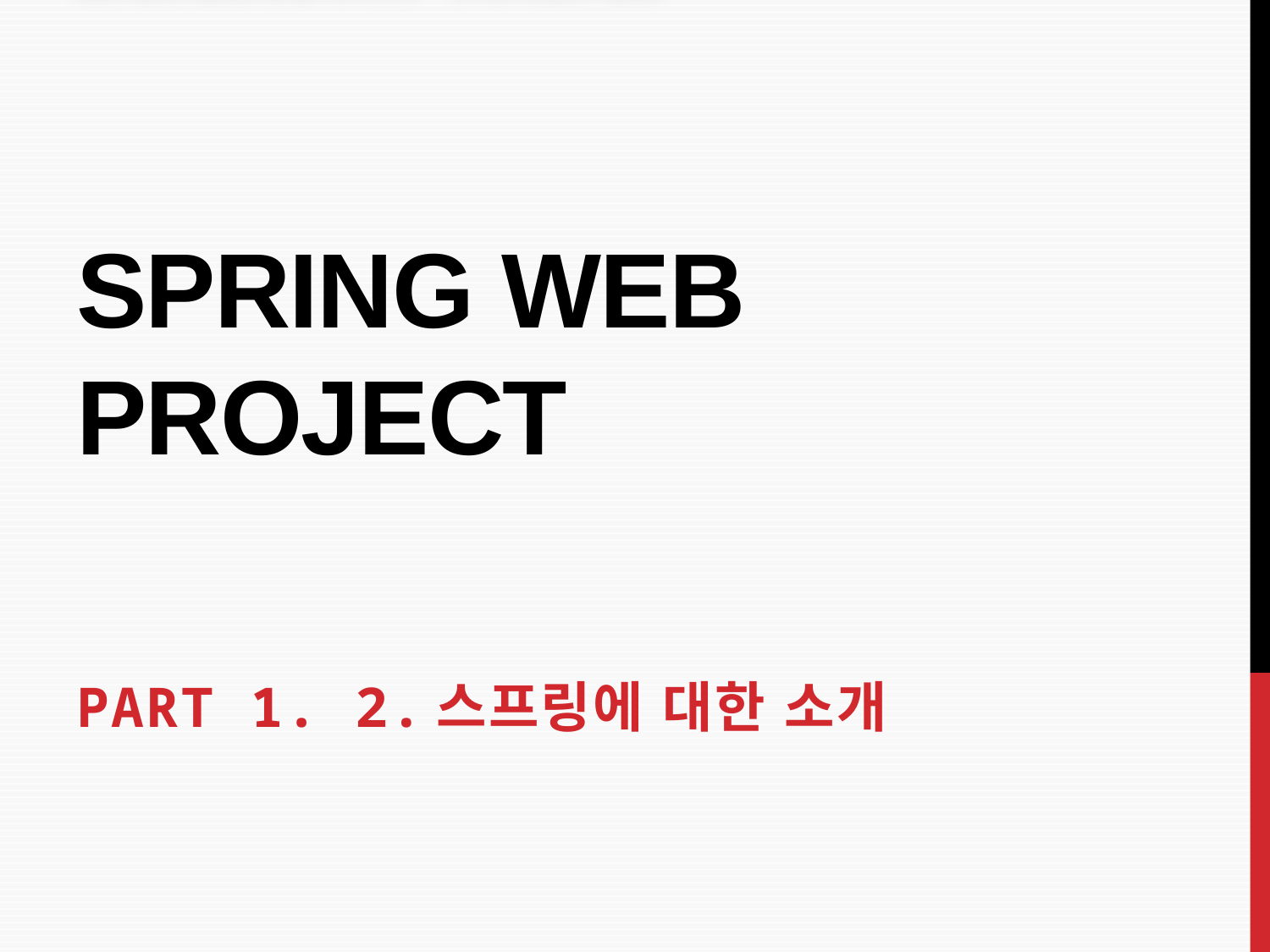

# Spring Web Project
PART 1. 2.스프링에 대한 소개